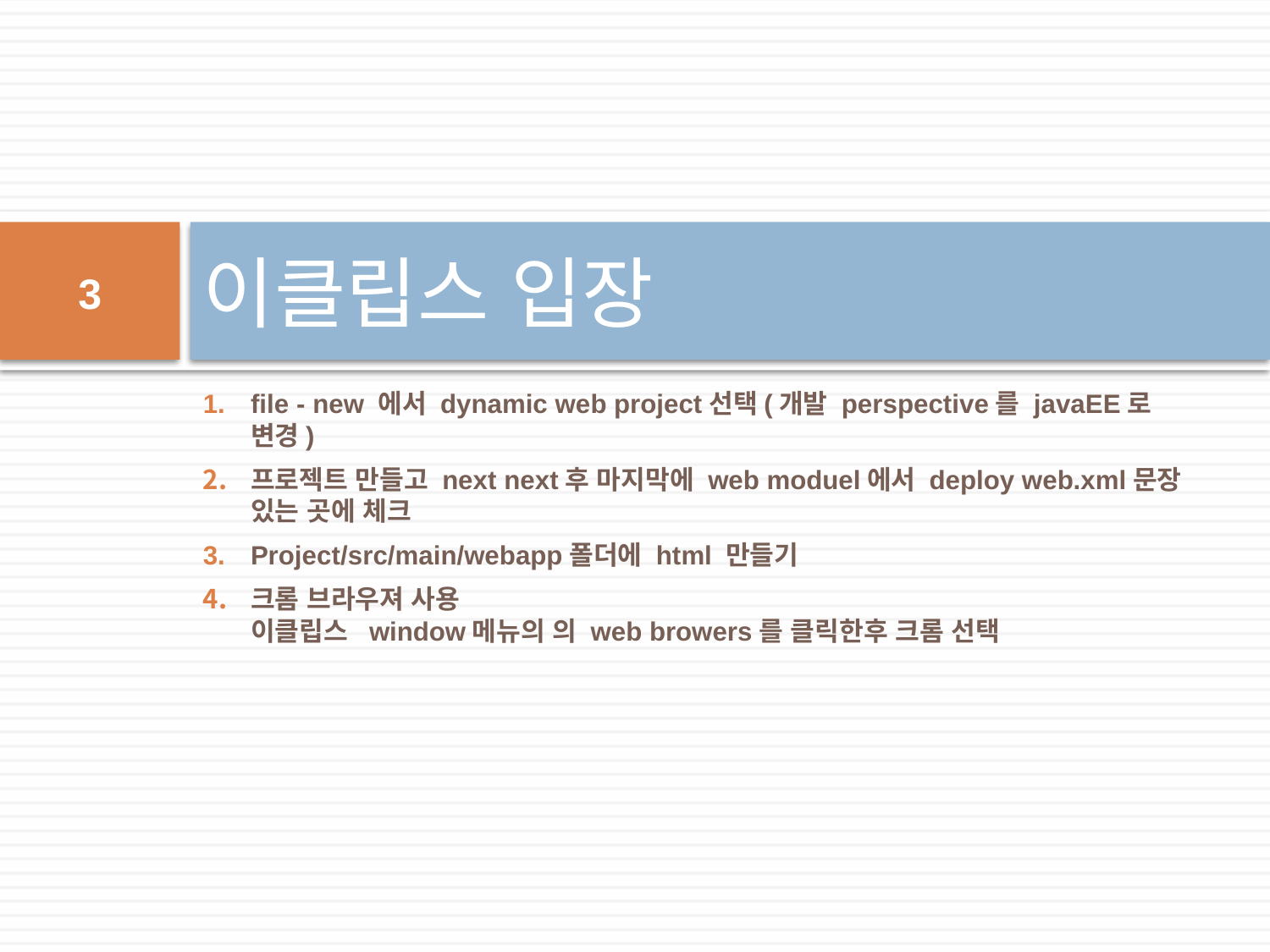

# 이클립스 입장
3
file - new 에서 dynamic web project선택(개발 perspective를 javaEE로 변경)
프로젝트 만들고 next next후 마지막에 web moduel에서 deploy web.xml문장 있는 곳에 체크
Project/src/main/webapp폴더에 html 만들기
크롬 브라우져 사용
이클립스  window메뉴의 의 web browers를 클릭한후 크롬 선택